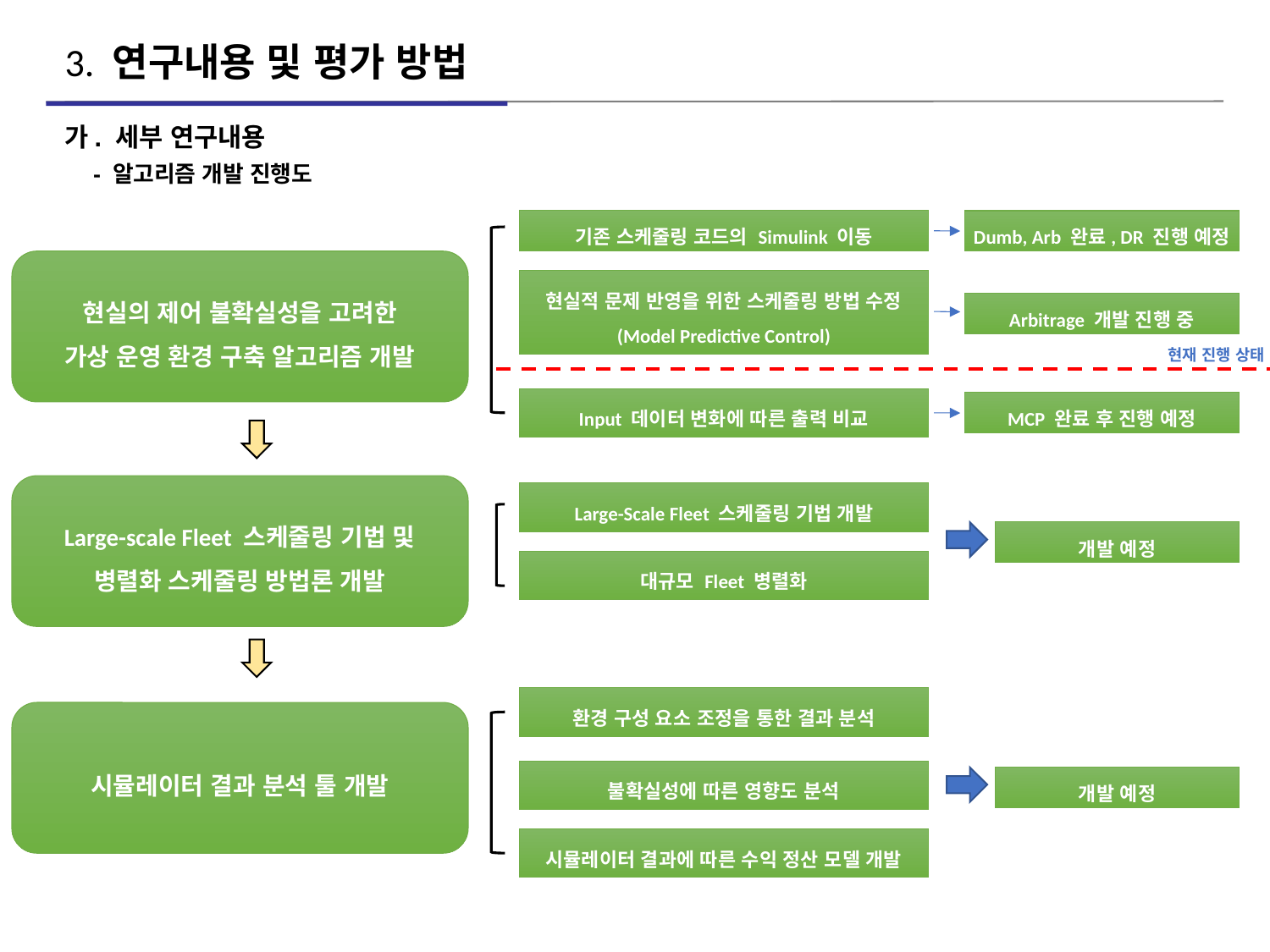

# 3. 연구내용 및 평가 방법
가. 세부 연구내용
- 알고리즘 개발 진행도
기존 스케줄링 코드의 Simulink 이동
Dumb, Arb 완료, DR 진행 예정

현실의 제어 불확실성을 고려한
가상 운영 환경 구축 알고리즘 개발
현실적 문제 반영을 위한 스케줄링 방법 수정
(Model Predictive Control)
Arbitrage 개발 진행 중
현재 진행 상태
Input 데이터 변화에 따른 출력 비교
MCP 완료 후 진행 예정

Large-scale Fleet 스케줄링 기법 및 병렬화 스케줄링 방법론 개발
Large-Scale Fleet 스케줄링 기법 개발

개발 예정

대규모 Fleet 병렬화

환경 구성 요소 조정을 통한 결과 분석
시뮬레이터 결과 분석 툴 개발

불확실성에 따른 영향도 분석
개발 예정

시뮬레이터 결과에 따른 수익 정산 모델 개발